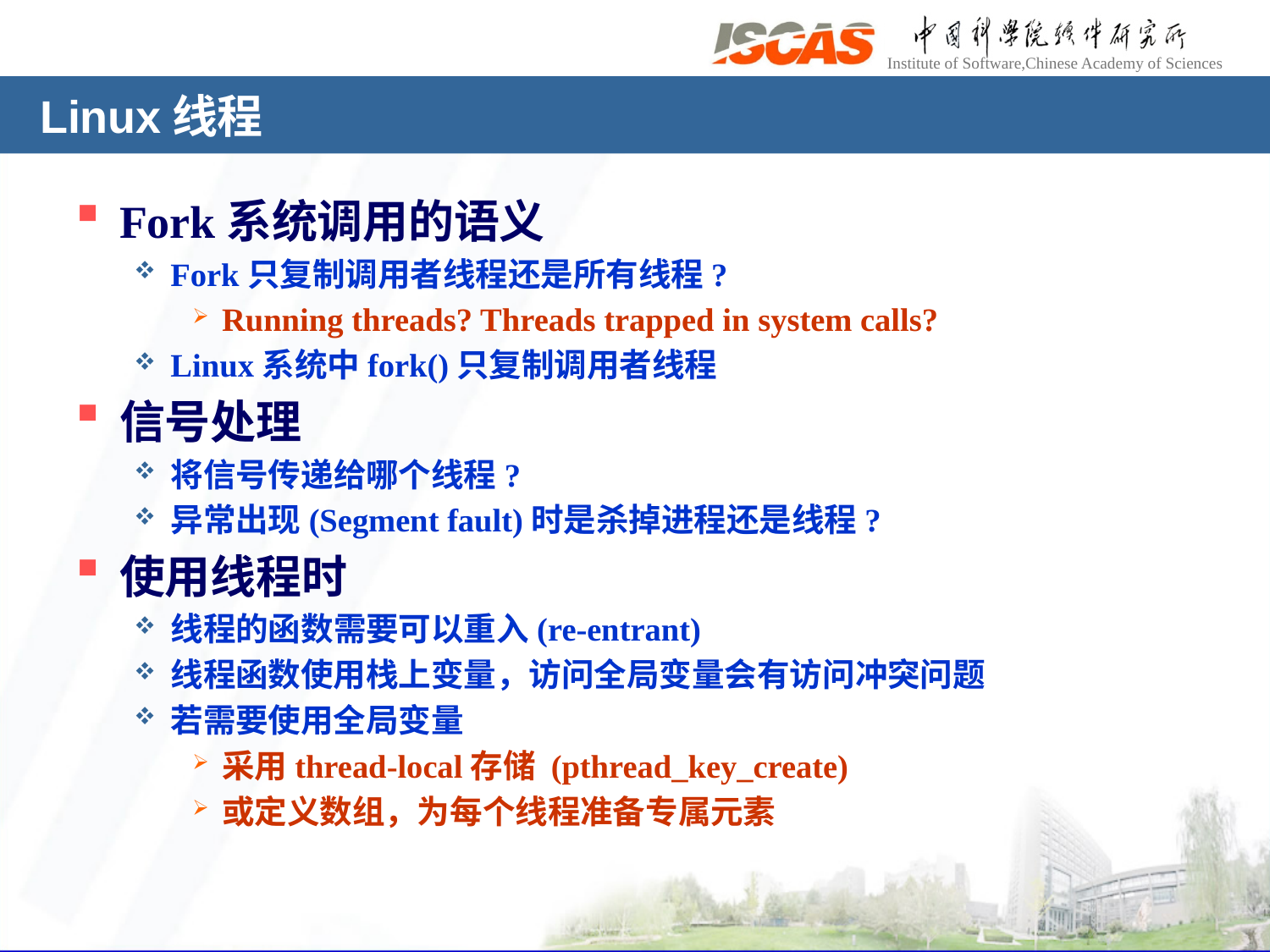

# Linux线程
Fork系统调用的语义
Fork只复制调用者线程还是所有线程?
Running threads? Threads trapped in system calls?
Linux系统中fork()只复制调用者线程
信号处理
将信号传递给哪个线程?
异常出现(Segment fault)时是杀掉进程还是线程?
使用线程时
线程的函数需要可以重入(re-entrant)
线程函数使用栈上变量，访问全局变量会有访问冲突问题
若需要使用全局变量
采用thread-local存储 (pthread_key_create)
或定义数组，为每个线程准备专属元素